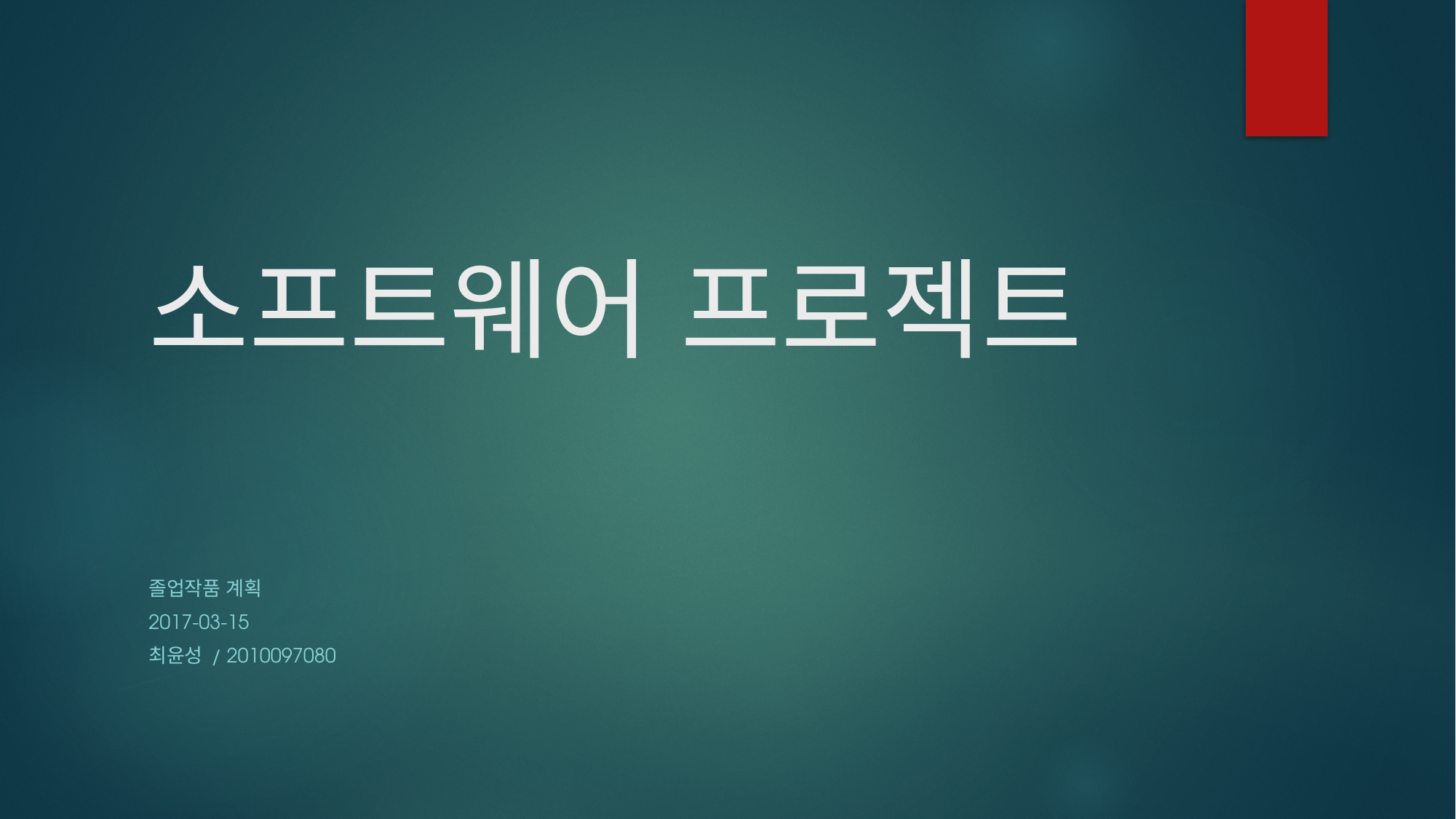

# 소프트웨어 프로젝트
졸업작품 계획
2017-03-15
최윤성 / 2010097080